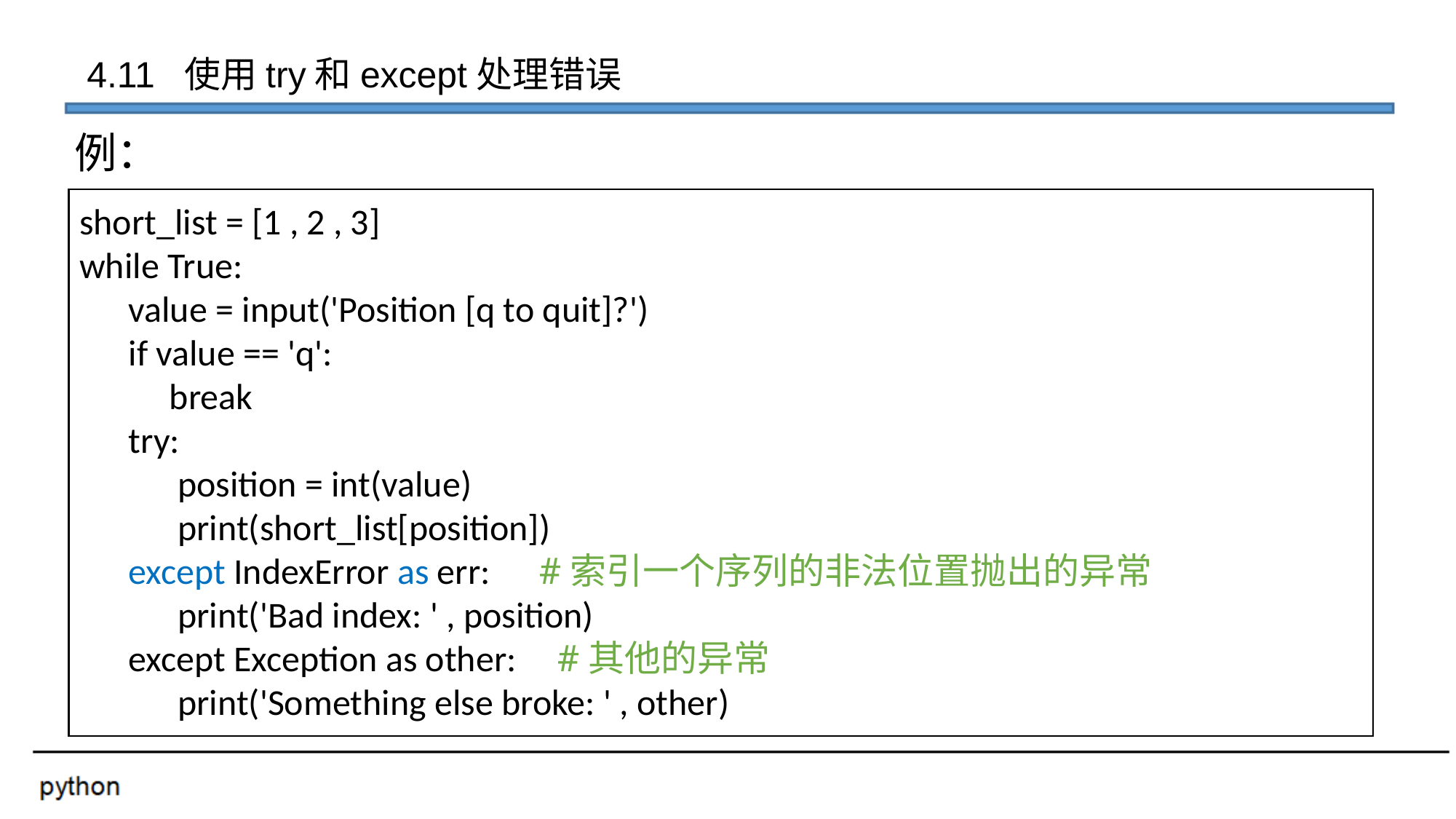

4.11  使用try和except处理错误
例：

short_list = [1 , 2 , 3]
while True:
      value = input('Position [q to quit]?')
      if value == 'q':
           break
      try:
            position = int(value)
            print(short_list[position])
      except IndexError as err:      #索引一个序列的非法位置抛出的异常
            print('Bad index: ' , position)
      except Exception as other:     #其他的异常
            print('Something else broke: ' , other)
63